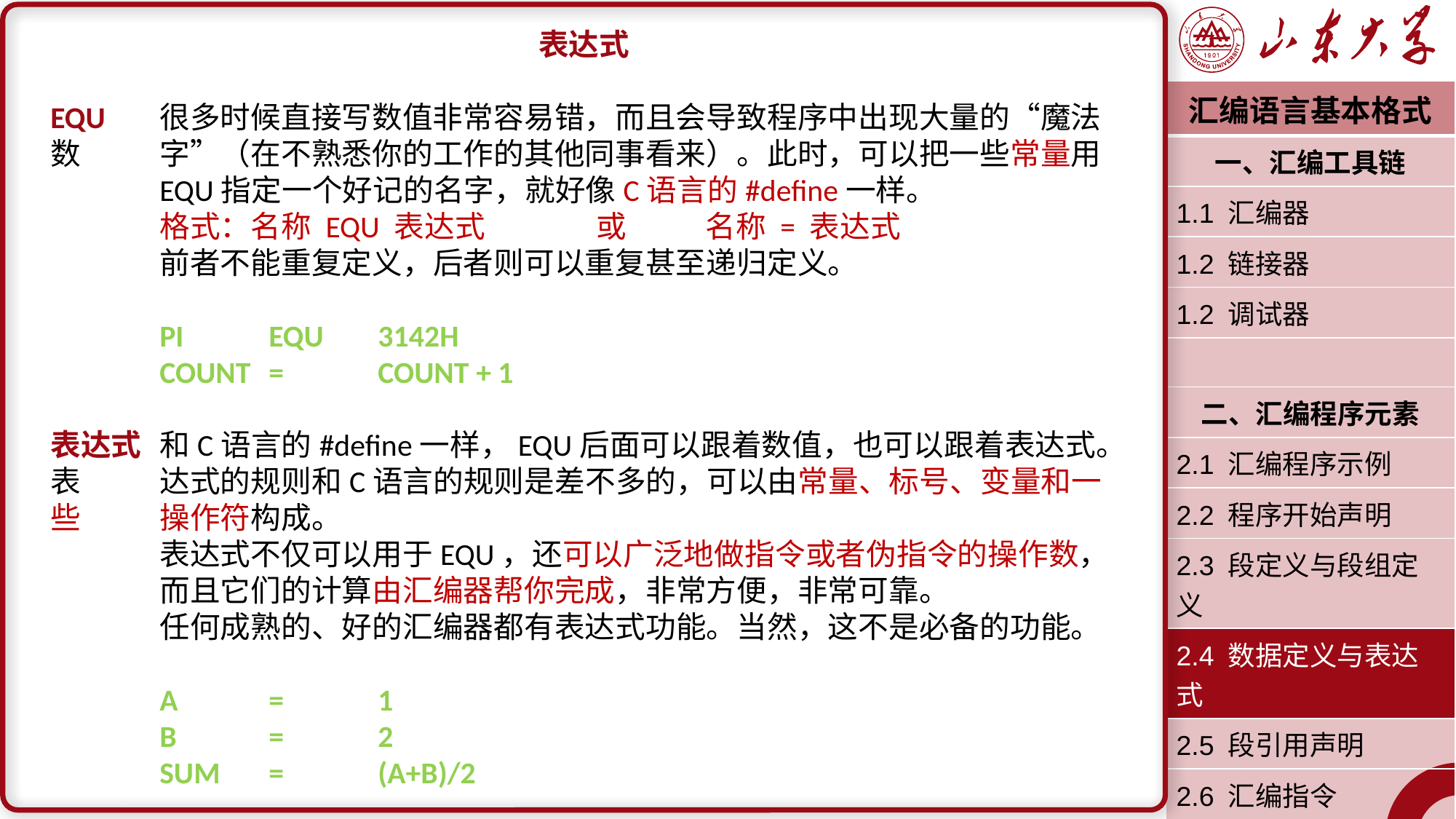

表达式

EQU	很多时候直接写数值非常容易错，而且会导致程序中出现大量的“魔法数	字”（在不熟悉你的工作的其他同事看来）。此时，可以把一些常量用	EQU指定一个好记的名字，就好像C语言的#define一样。
	格式：名称 EQU 表达式		或 	名称 = 表达式
	前者不能重复定义，后者则可以重复甚至递归定义。

	PI	EQU	3142H
	COUNT	=	COUNT + 1

表达式	和C语言的#define一样，EQU后面可以跟着数值，也可以跟着表达式。表	达式的规则和C语言的规则是差不多的，可以由常量、标号、变量和一些	操作符构成。
	表达式不仅可以用于EQU，还可以广泛地做指令或者伪指令的操作数，	而且它们的计算由汇编器帮你完成，非常方便，非常可靠。
	任何成熟的、好的汇编器都有表达式功能。当然，这不是必备的功能。

	A	=	1
	B 	=	2
	SUM	=	(A+B)/2
| 汇编语言基本格式 |
| --- |
| 一、汇编工具链 |
| 1.1 汇编器 |
| 1.2 链接器 |
| 1.2 调试器 |
|  |
| 二、汇编程序元素 |
| 2.1 汇编程序示例 |
| 2.2 程序开始声明 |
| 2.3 段定义与段组定义 |
| 2.4 数据定义与表达式 |
| 2.5 段引用声明 |
| 2.6 汇编指令 |
| 2.7 程序结束声明 |
| 潘润宇 2022.09 |